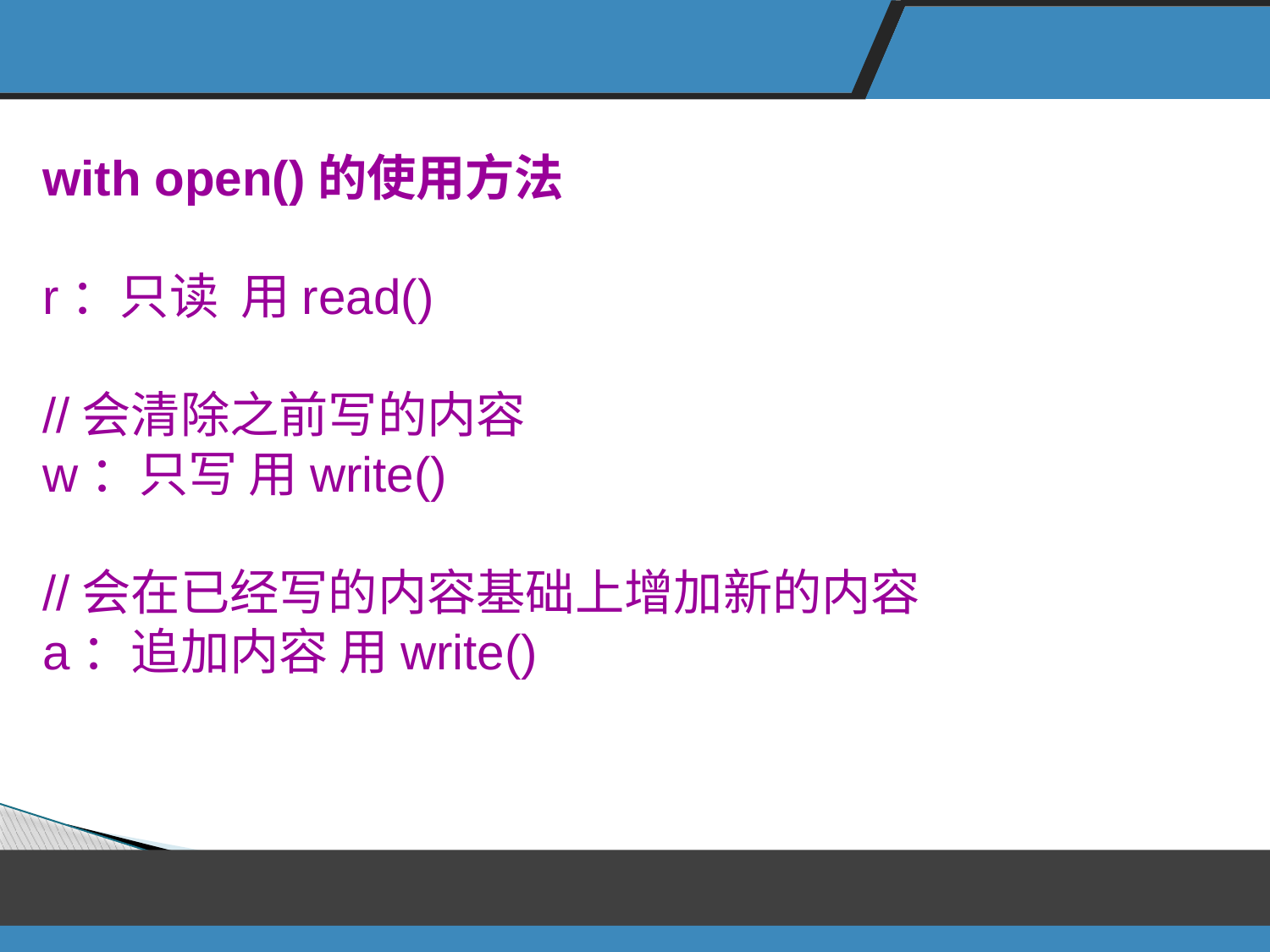

with open()的使用方法

r：只读  用read()

//会清除之前写的内容
w：只写 用write()

//会在已经写的内容基础上增加新的内容
a：追加内容 用write()